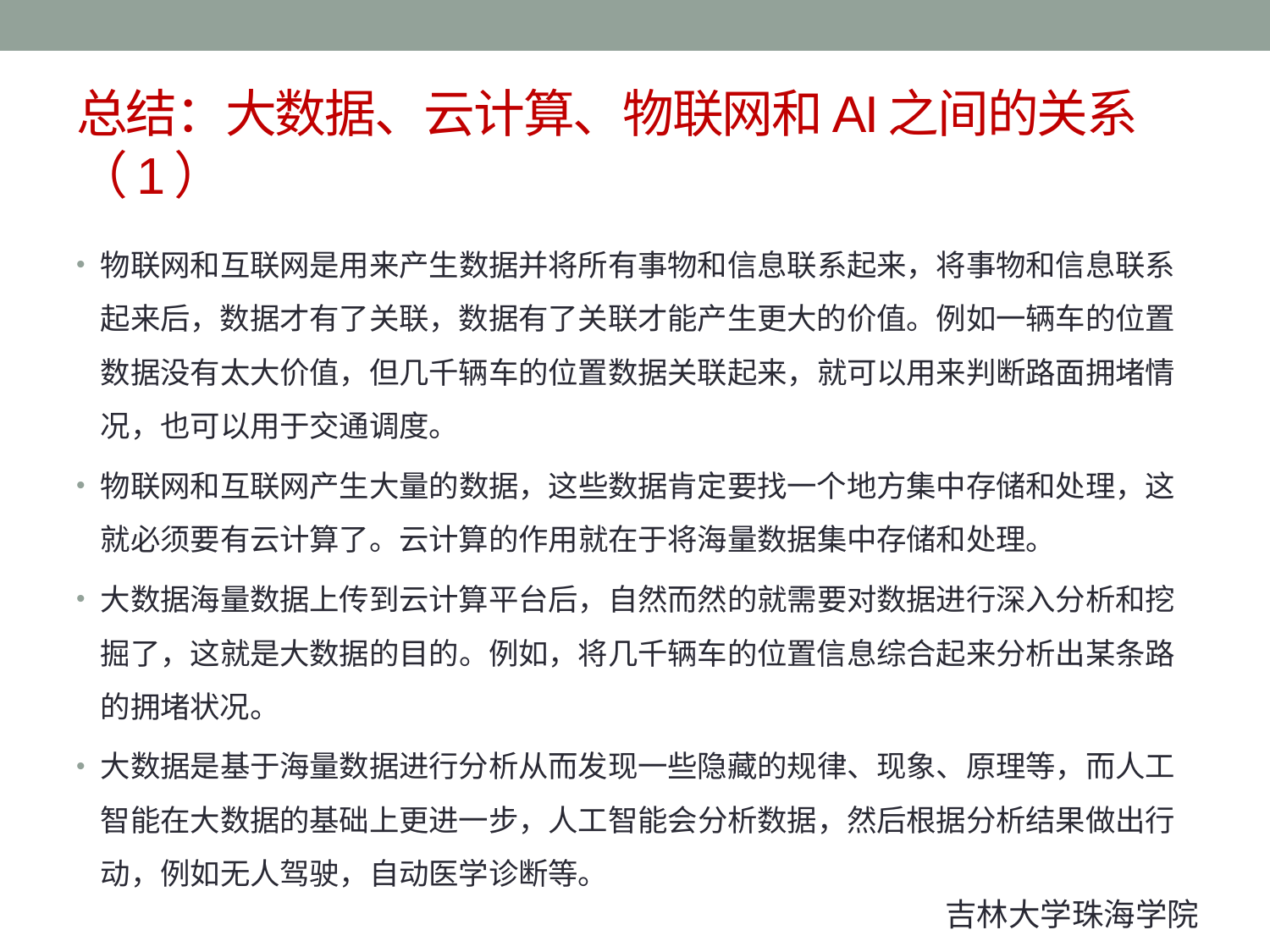

# 总结：大数据、云计算、物联网和AI之间的关系（1）
物联网和互联网是用来产生数据并将所有事物和信息联系起来，将事物和信息联系起来后，数据才有了关联，数据有了关联才能产生更大的价值。例如一辆车的位置数据没有太大价值，但几千辆车的位置数据关联起来，就可以用来判断路面拥堵情况，也可以用于交通调度。
物联网和互联网产生大量的数据，这些数据肯定要找一个地方集中存储和处理，这就必须要有云计算了。云计算的作用就在于将海量数据集中存储和处理。
大数据海量数据上传到云计算平台后，自然而然的就需要对数据进行深入分析和挖掘了，这就是大数据的目的。例如，将几千辆车的位置信息综合起来分析出某条路的拥堵状况。
大数据是基于海量数据进行分析从而发现一些隐藏的规律、现象、原理等，而人工智能在大数据的基础上更进一步，人工智能会分析数据，然后根据分析结果做出行动，例如无人驾驶，自动医学诊断等。